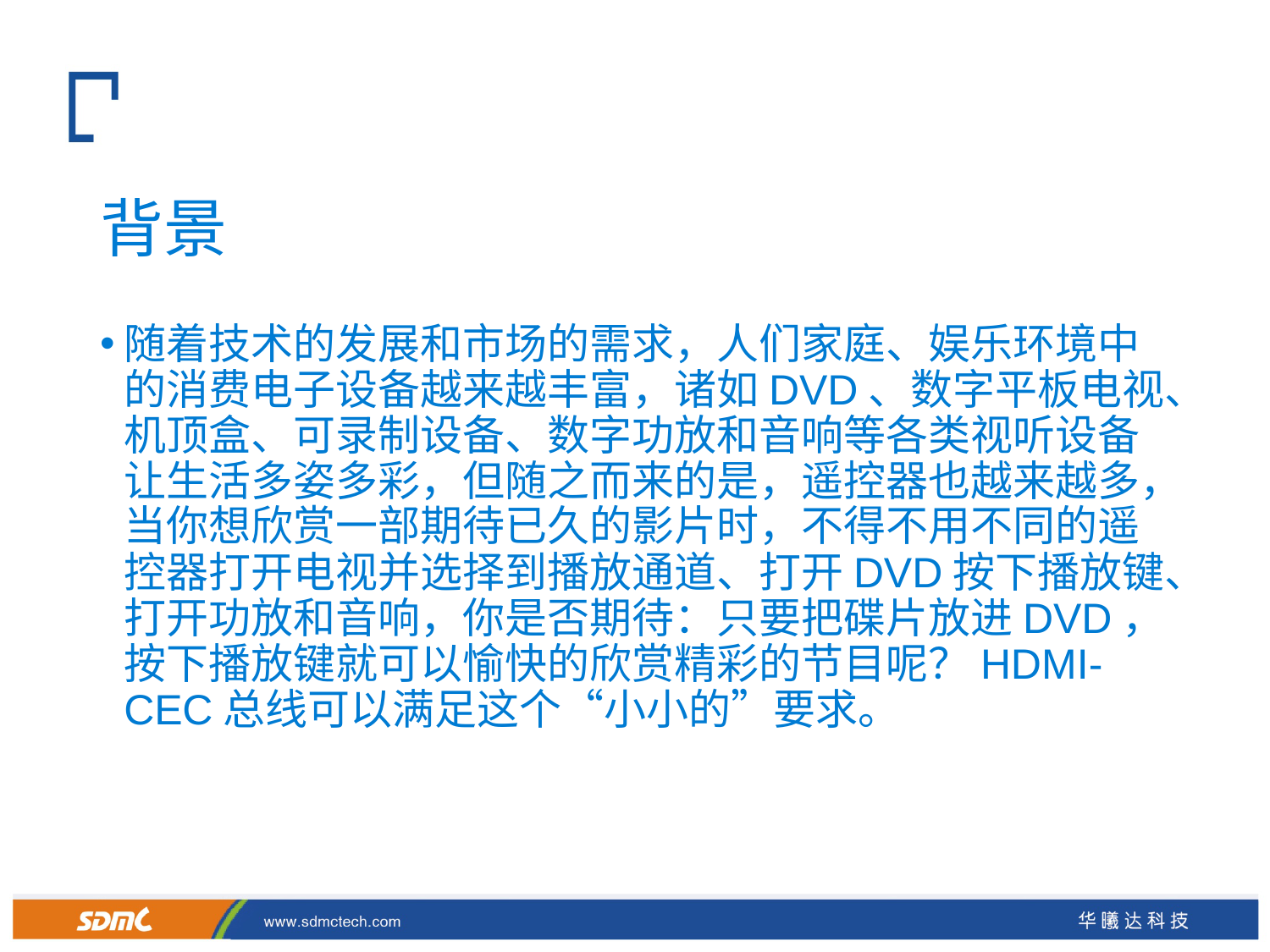

# 背景
随着技术的发展和市场的需求，人们家庭、娱乐环境中的消费电子设备越来越丰富，诸如DVD、数字平板电视、机顶盒、可录制设备、数字功放和音响等各类视听设备让生活多姿多彩，但随之而来的是，遥控器也越来越多，当你想欣赏一部期待已久的影片时，不得不用不同的遥控器打开电视并选择到播放通道、打开DVD按下播放键、打开功放和音响，你是否期待：只要把碟片放进DVD，按下播放键就可以愉快的欣赏精彩的节目呢？HDMI-CEC总线可以满足这个“小小的”要求。